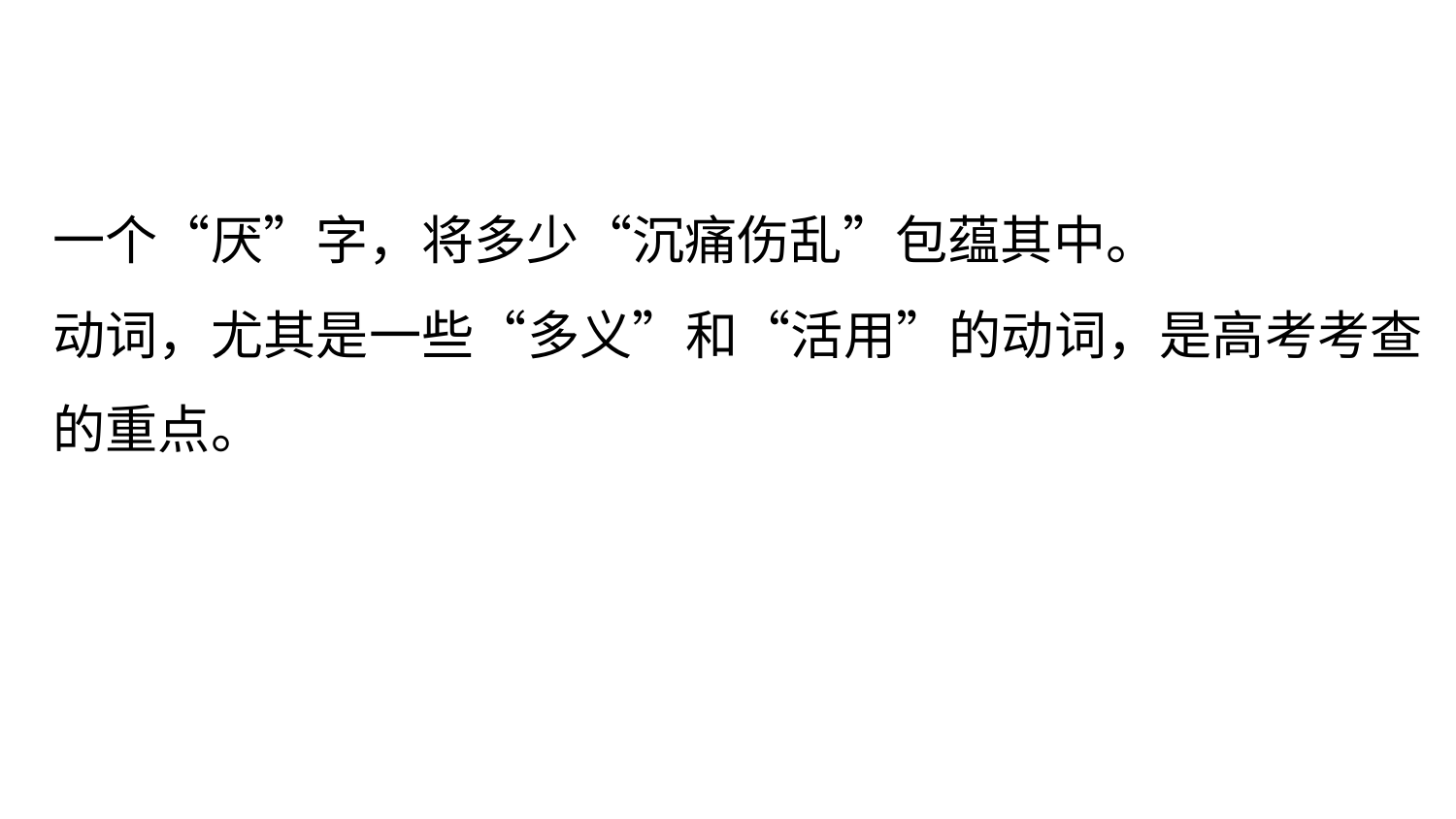

一个“厌”字，将多少“沉痛伤乱”包蕴其中。
动词，尤其是一些“多义”和“活用”的动词，是高考考查的重点。